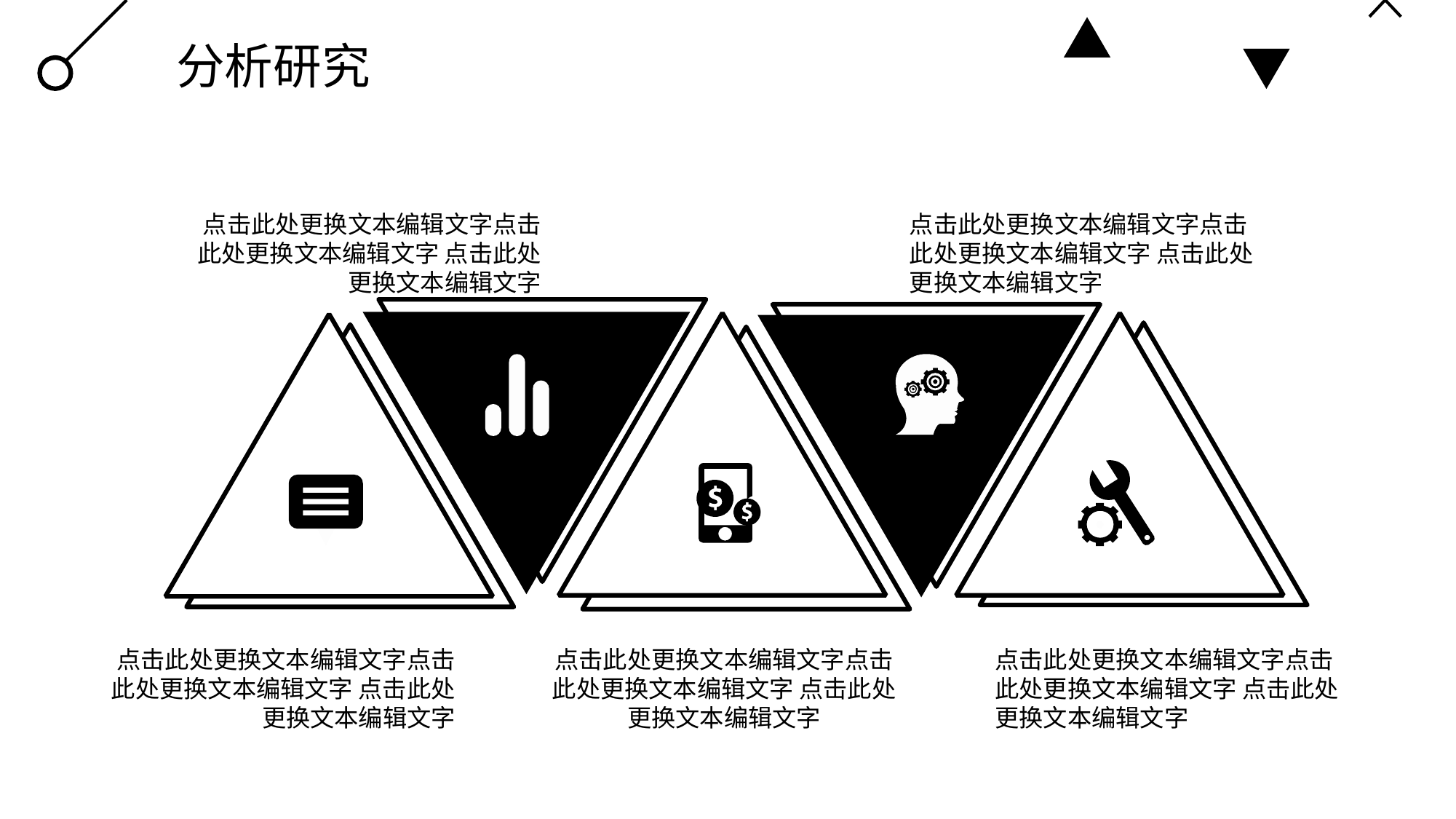

# 分析研究
点击此处更换文本编辑文字点击此处更换文本编辑文字 点击此处更换文本编辑文字
点击此处更换文本编辑文字点击此处更换文本编辑文字 点击此处更换文本编辑文字

点击此处更换文本编辑文字点击此处更换文本编辑文字 点击此处更换文本编辑文字
点击此处更换文本编辑文字点击此处更换文本编辑文字 点击此处更换文本编辑文字
点击此处更换文本编辑文字点击此处更换文本编辑文字 点击此处更换文本编辑文字